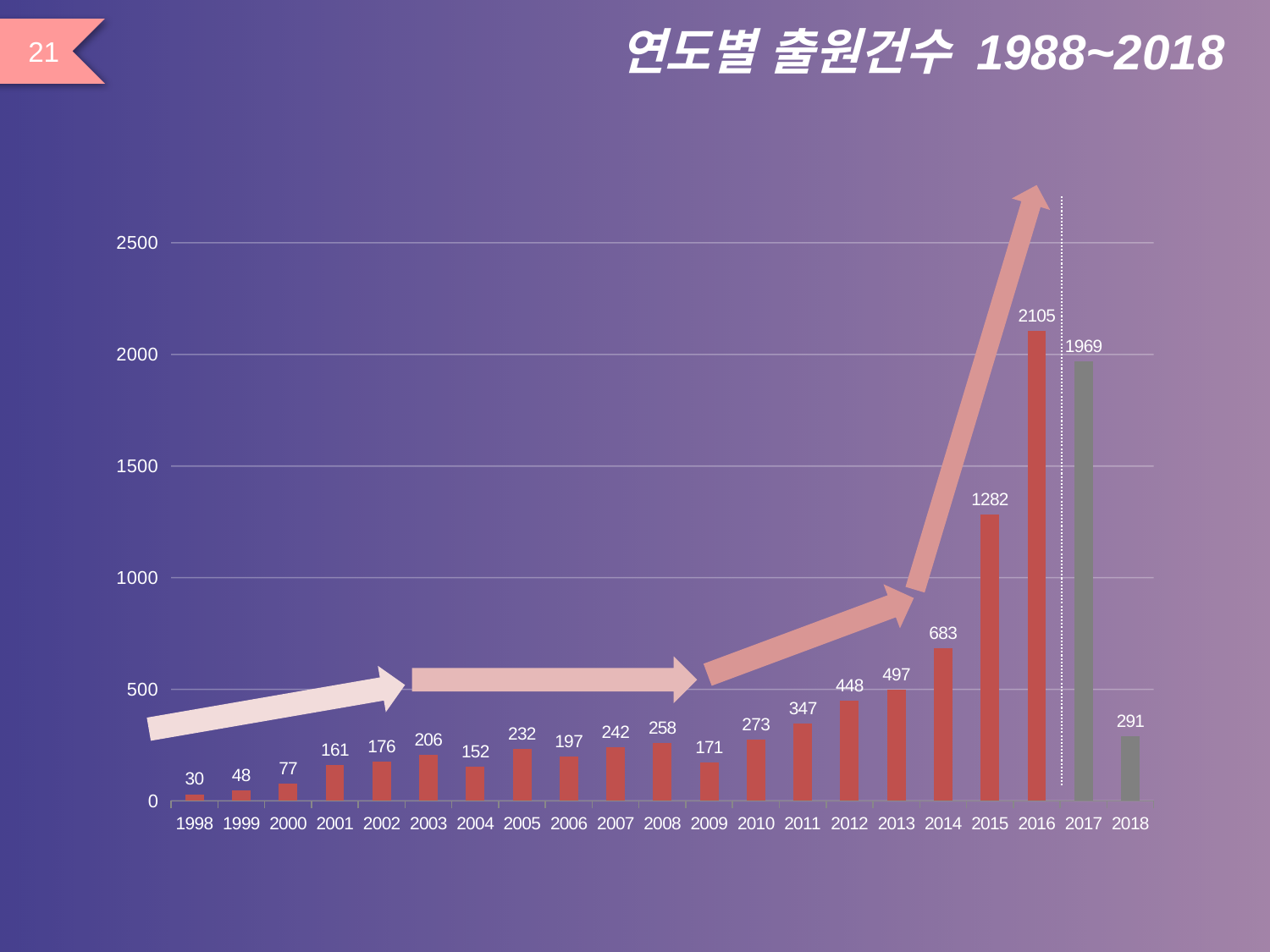

# 연도별 출원건수 1988~2018
21

### Chart

| Category |  |
|---|---|
| 1998 | 30.0 |
| 1999 | 48.0 |
| 2000 | 77.0 |
| 2001 | 161.0 |
| 2002 | 176.0 |
| 2003 | 206.0 |
| 2004 | 152.0 |
| 2005 | 232.0 |
| 2006 | 197.0 |
| 2007 | 242.0 |
| 2008 | 258.0 |
| 2009 | 171.0 |
| 2010 | 273.0 |
| 2011 | 347.0 |
| 2012 | 448.0 |
| 2013 | 497.0 |
| 2014 | 683.0 |
| 2015 | 1282.0 |
| 2016 | 2105.0 |
| 2017 | 1969.0 |
| 2018 | 291.0 |